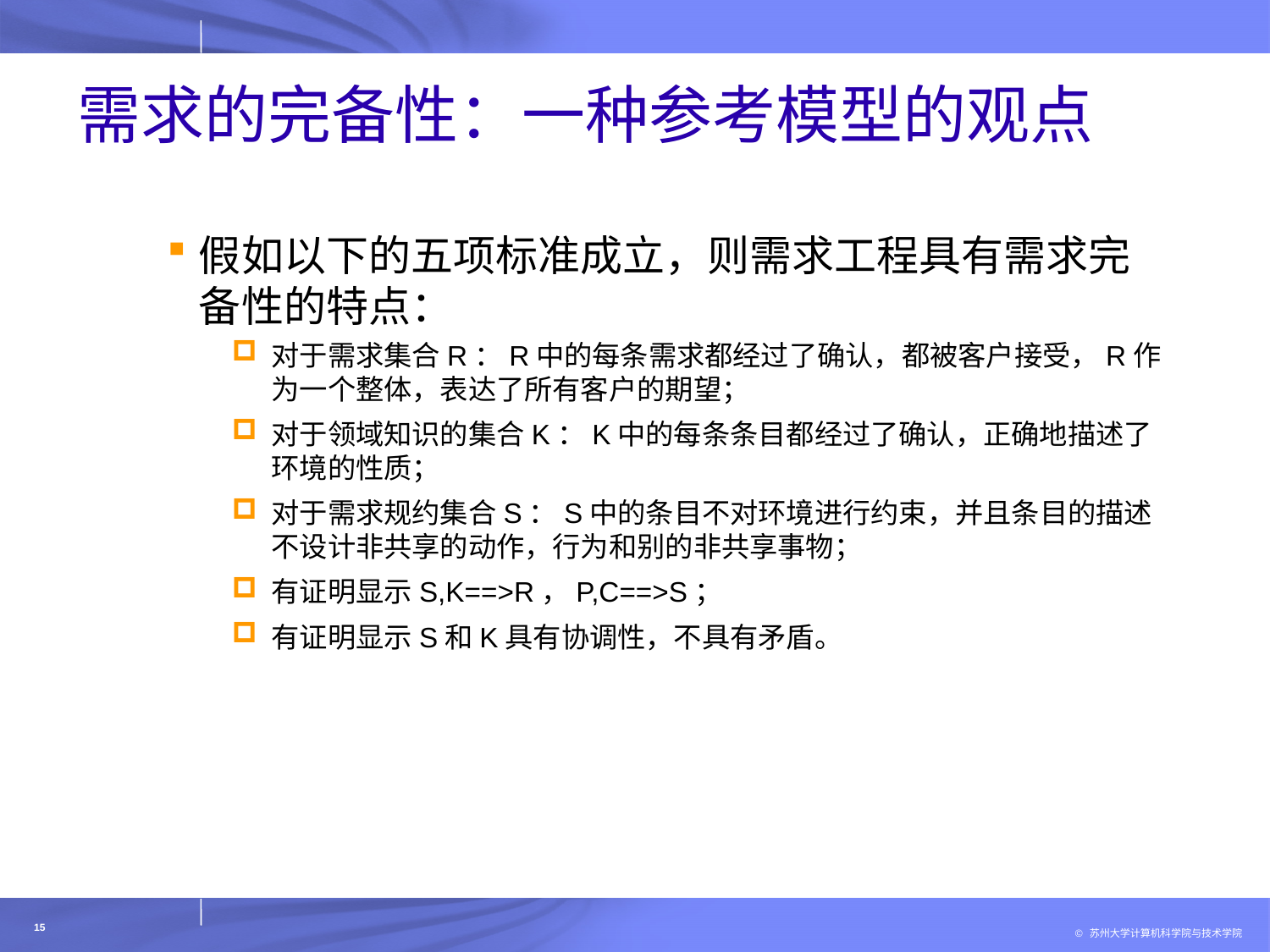

# 需求的完备性：一种参考模型的观点
假如以下的五项标准成立，则需求工程具有需求完备性的特点：
对于需求集合R：R中的每条需求都经过了确认，都被客户接受，R作为一个整体，表达了所有客户的期望；
对于领域知识的集合K：K中的每条条目都经过了确认，正确地描述了环境的性质；
对于需求规约集合S：S中的条目不对环境进行约束，并且条目的描述不设计非共享的动作，行为和别的非共享事物；
有证明显示S,K==>R，P,C==>S；
有证明显示S和K具有协调性，不具有矛盾。
15